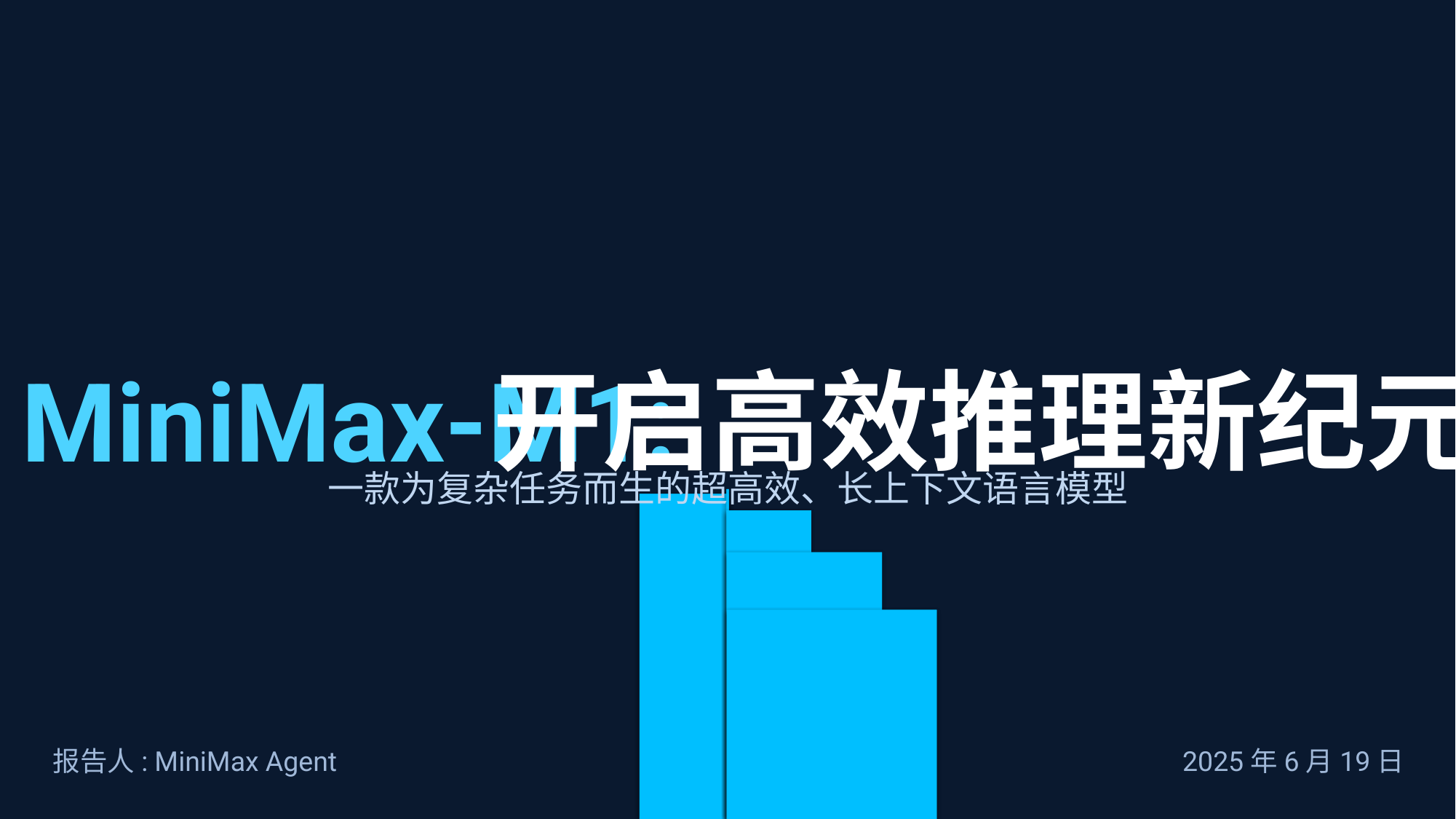

MiniMax-M1:
开启高效推理新纪元
一款为复杂任务而生的超高效、长上下文语言模型

报告人: MiniMax Agent
2025年6月19日